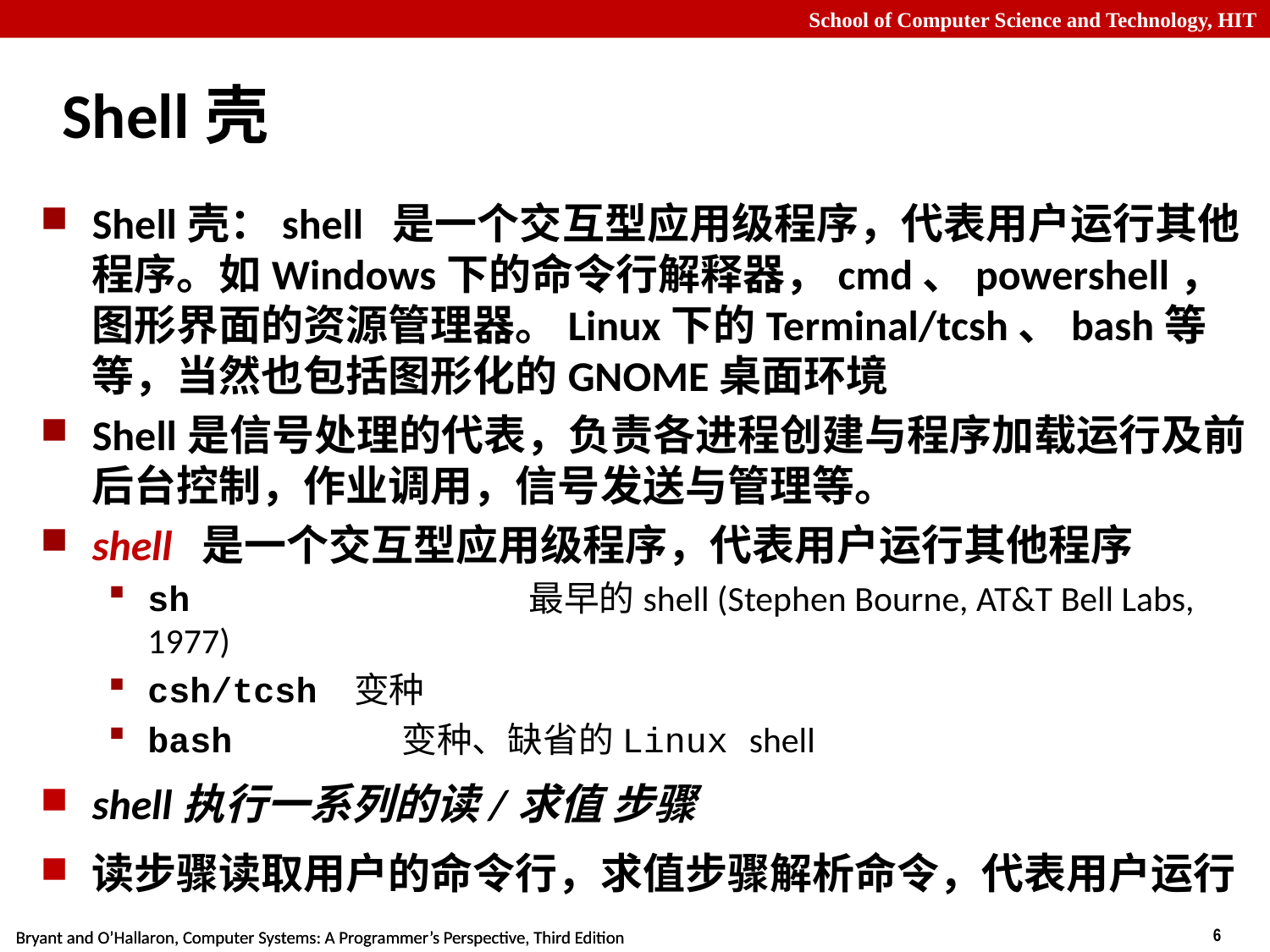

# Shell壳
Shell壳：shell  是一个交互型应用级程序，代表用户运行其他程序。如Windows下的命令行解释器，cmd、powershell，图形界面的资源管理器。Linux下的Terminal/tcsh、bash等等，当然也包括图形化的GNOME桌面环境
Shell是信号处理的代表，负责各进程创建与程序加载运行及前后台控制，作业调用，信号发送与管理等。
shell  是一个交互型应用级程序，代表用户运行其他程序
sh 			最早的shell (Stephen Bourne, AT&T Bell Labs, 1977)
csh/tcsh 	变种
bash 		变种、缺省的Linux shell
shell执行一系列的读/求值 步骤
读步骤读取用户的命令行，求值步骤解析命令，代表用户运行